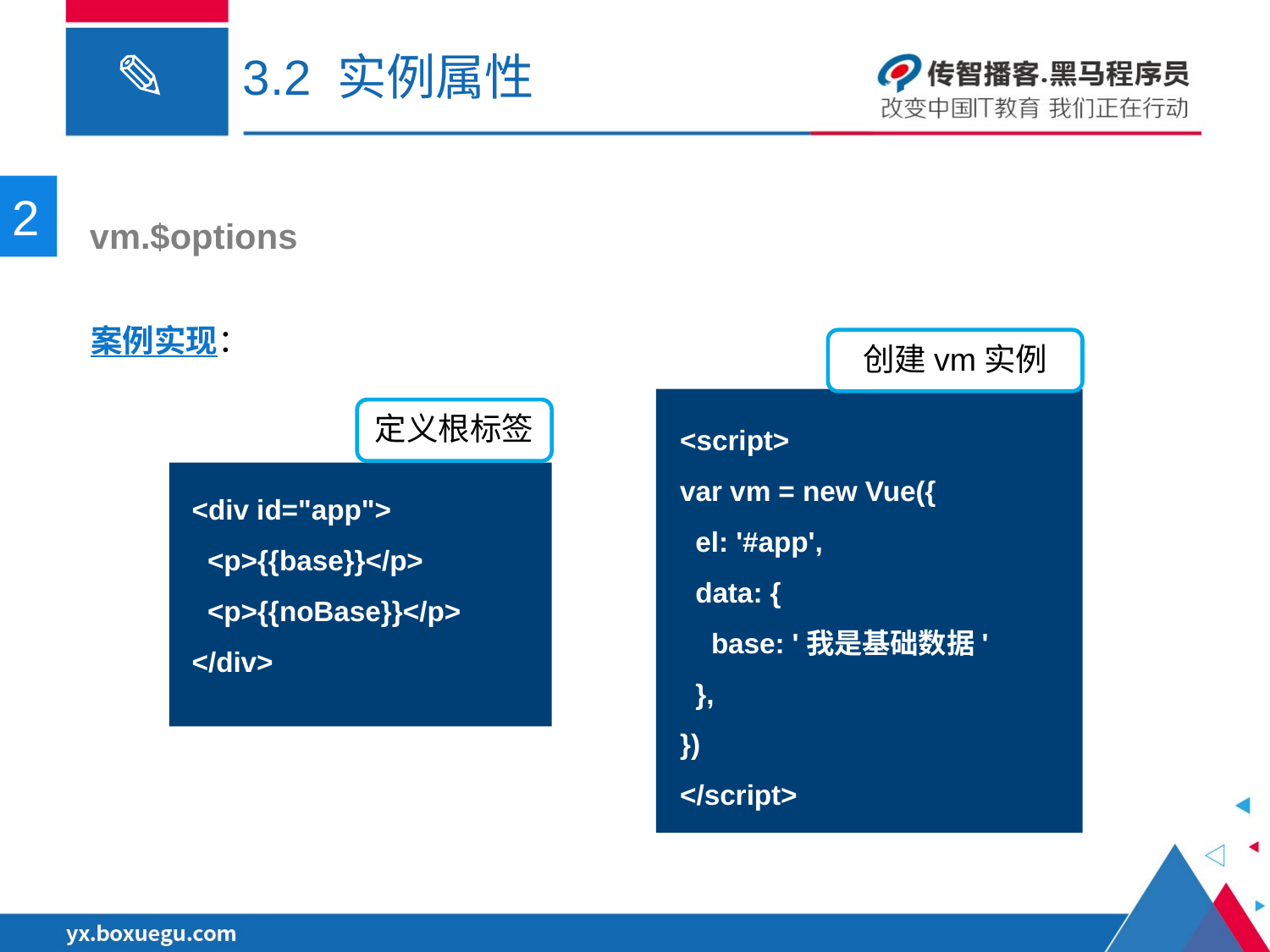

# 3.2 实例属性

2
  vm.$options
案例实现：
创建vm实例

<script>
var vm = new Vue({
  el: '#app',
  data: {
    base: '我是基础数据'
  },
})
</script>

定义根标签

<div id="app">
  <p>{{base}}</p>
  <p>{{noBase}}</p>
</div>